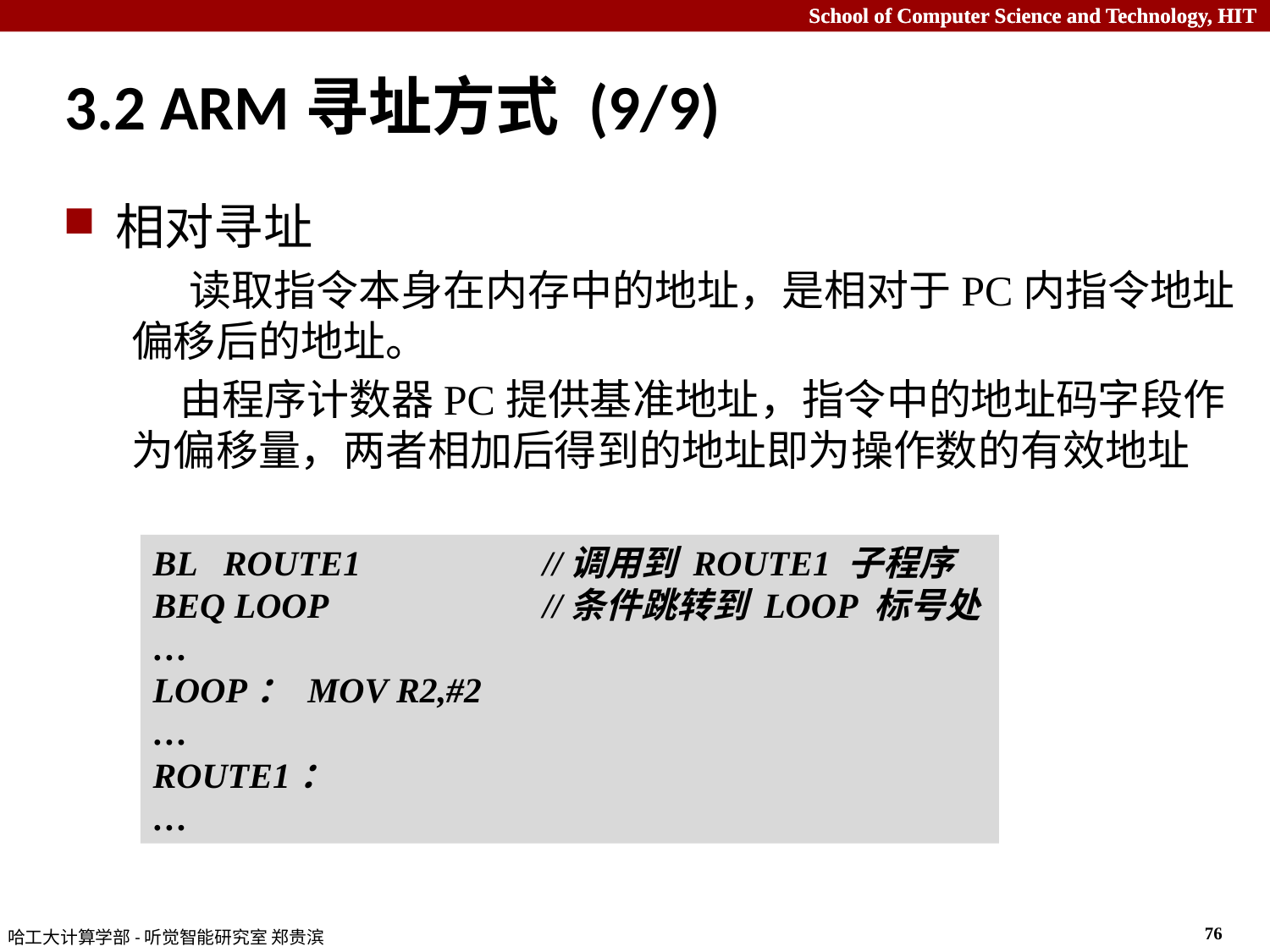

# 3.2 ARM寻址方式 (9/9)
相对寻址
     读取指令本身在内存中的地址，是相对于PC内指令地址偏移后的地址。
    由程序计数器PC提供基准地址，指令中的地址码字段作为偏移量，两者相加后得到的地址即为操作数的有效地址

BL   ROUTE1    		 //调用到 ROUTE1 子程序
BEQ LOOP       		 //条件跳转到 LOOP 标号处
…
LOOP： MOV R2,#2
…
ROUTE1：
…